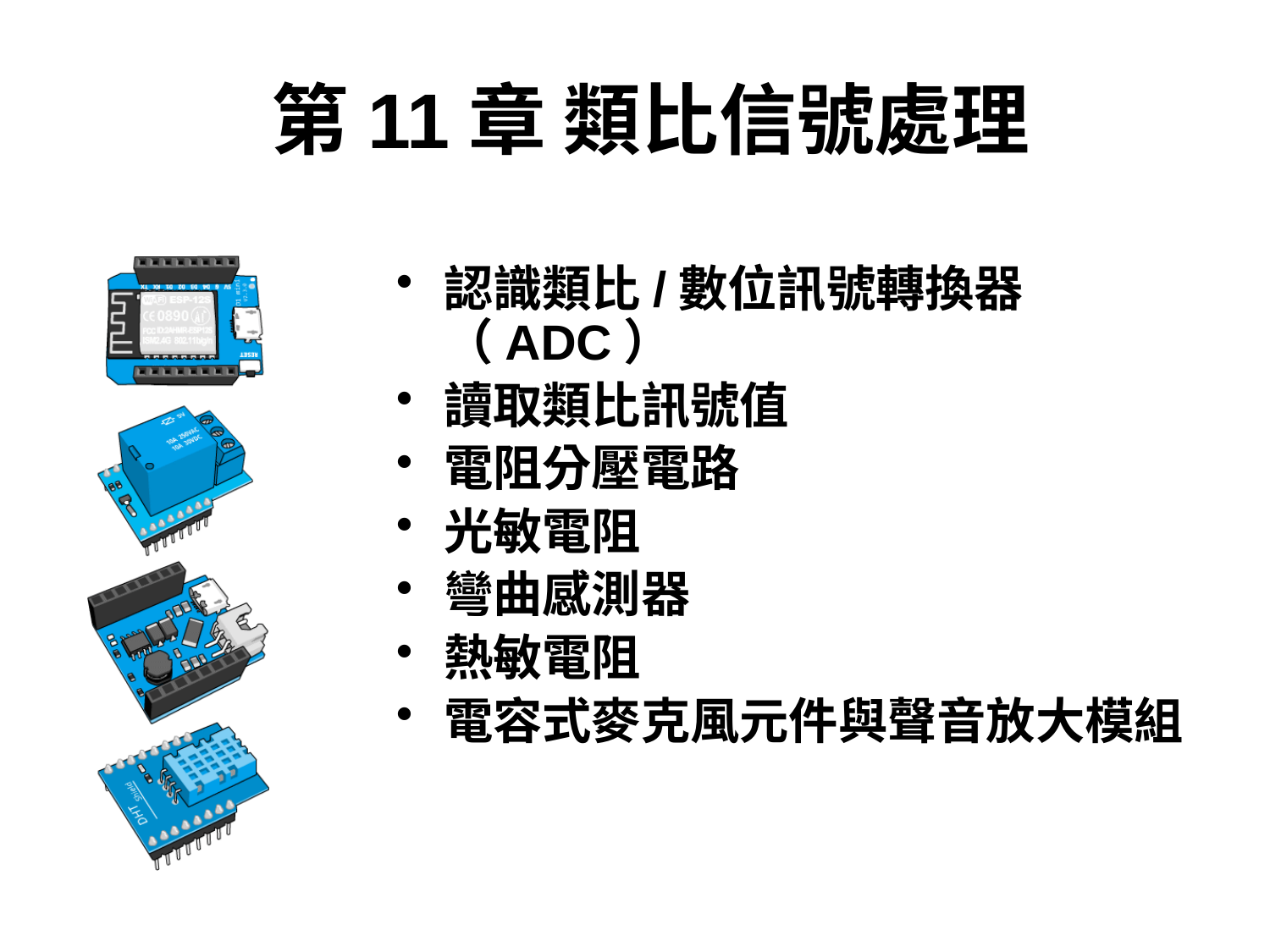

# 第11章 類比信號處理
認識類比/數位訊號轉換器（ADC）
讀取類比訊號值
電阻分壓電路
光敏電阻
彎曲感測器
熱敏電阻
電容式麥克風元件與聲音放大模組